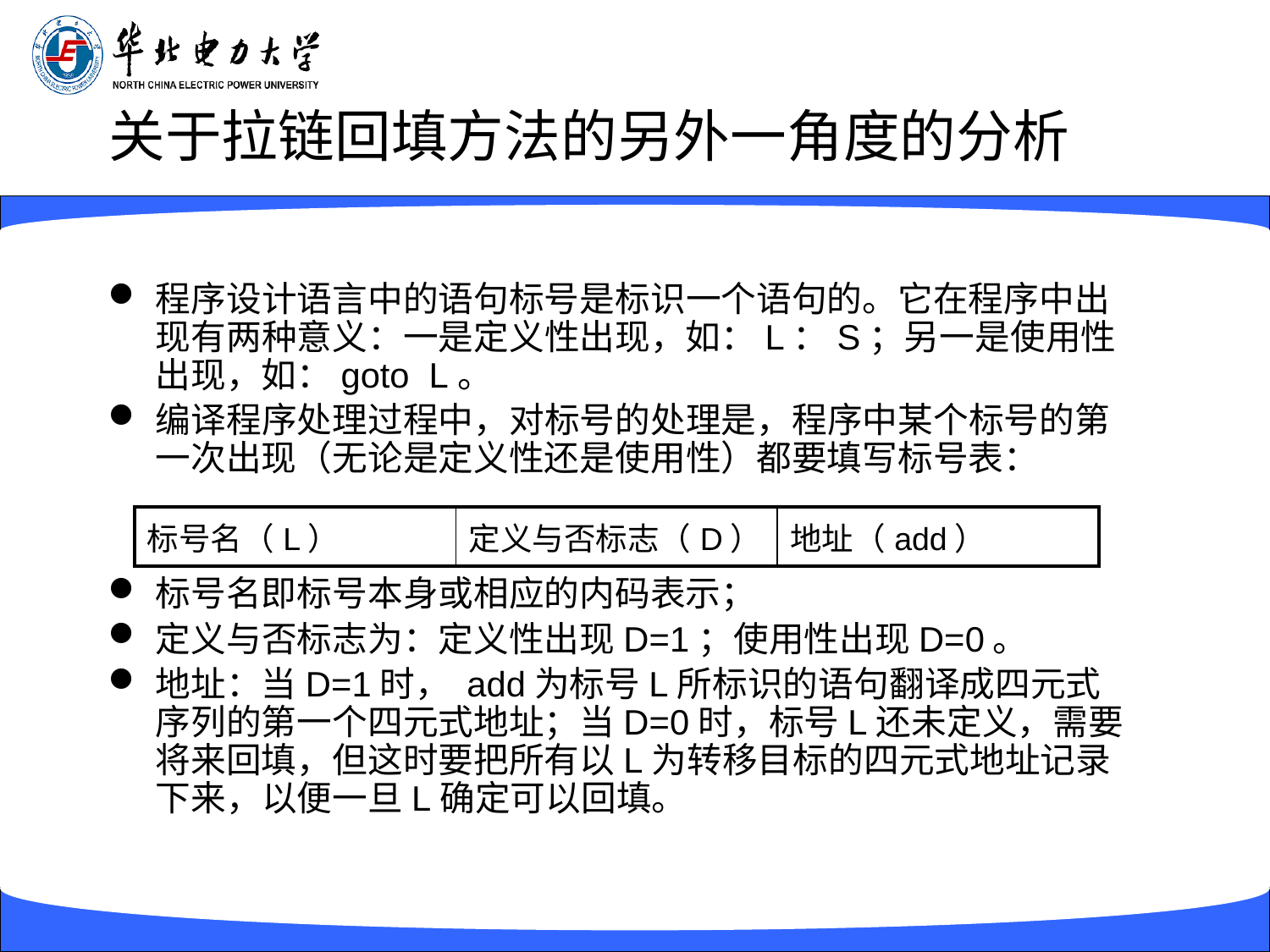

# 关于拉链回填方法的另外一角度的分析
程序设计语言中的语句标号是标识一个语句的。它在程序中出现有两种意义：一是定义性出现，如：L：S；另一是使用性出现，如：goto  L。
编译程序处理过程中，对标号的处理是，程序中某个标号的第一次出现（无论是定义性还是使用性）都要填写标号表：

标号名即标号本身或相应的内码表示；
定义与否标志为：定义性出现D=1；使用性出现D=0。
地址：当D=1时， add为标号L所标识的语句翻译成四元式序列的第一个四元式地址；当D=0时，标号L还未定义，需要将来回填，但这时要把所有以L为转移目标的四元式地址记录下来，以便一旦L确定可以回填。
| 标号名（L） | 定义与否标志（D） | 地址（add） |
| --- | --- | --- |